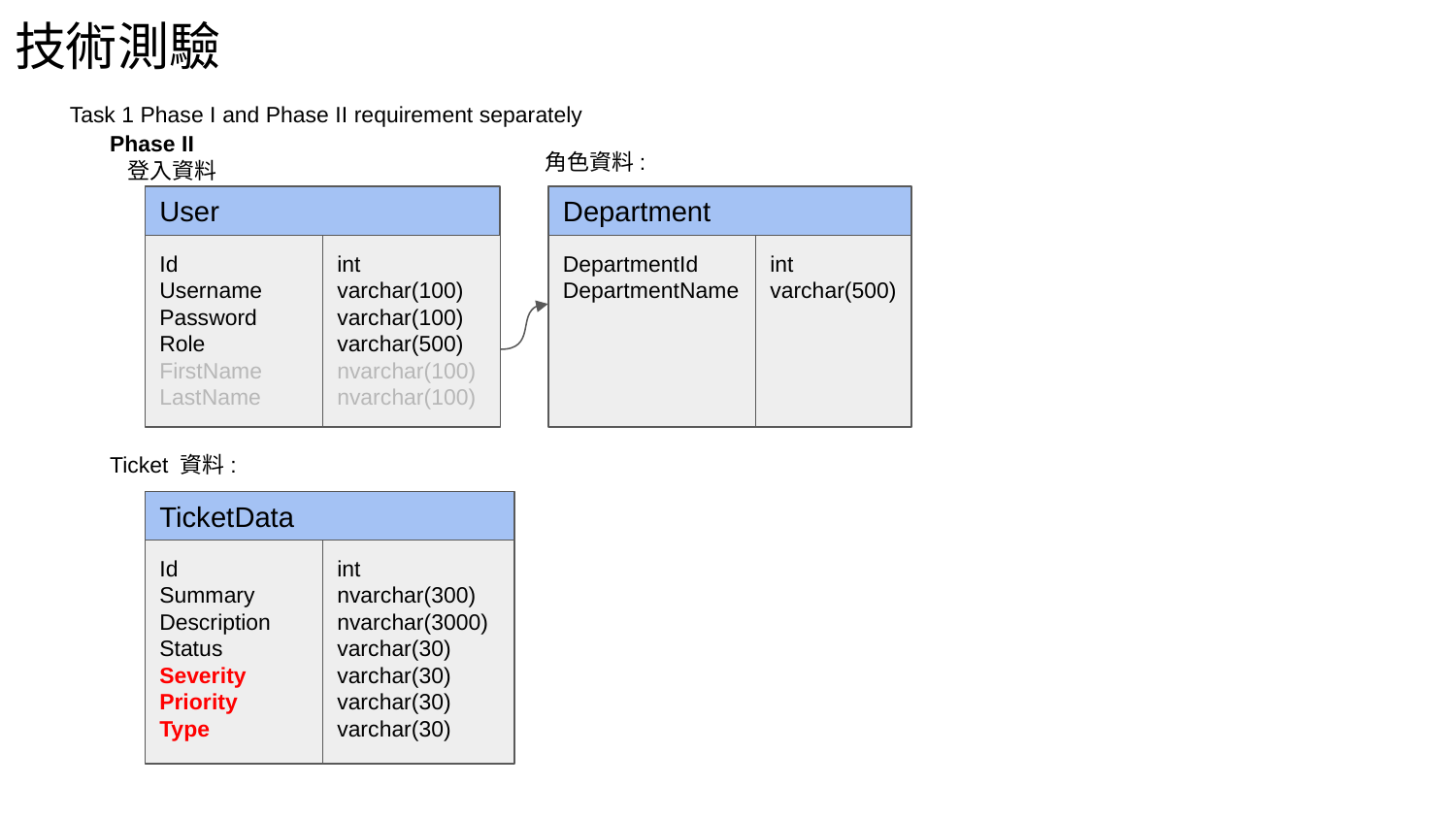

# 技術測驗
Task 1 Phase I and Phase II requirement separately
Phase II
  登入資料
角色資料:

User
Department
Id
Username
Password
Role
FirstName
LastName
int
varchar(100)
varchar(100)
varchar(500)
nvarchar(100)
nvarchar(100)
DepartmentId
DepartmentName
int
varchar(500)
Ticket 資料:

TicketData
Id
Summary
Description
Status
Severity Priority
Type

int
nvarchar(300)
nvarchar(3000)
varchar(30)
varchar(30)
varchar(30)
varchar(30)